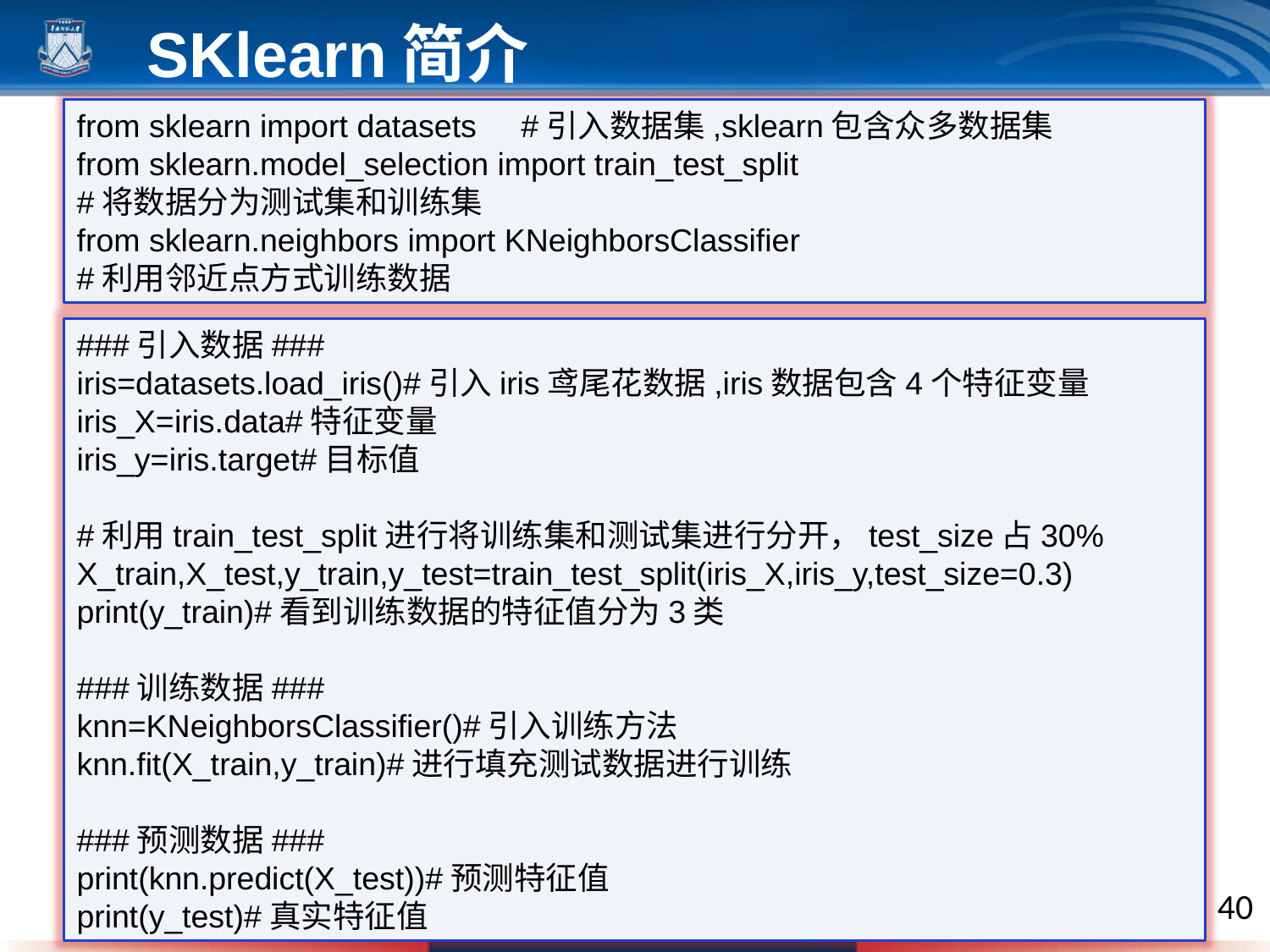

SKlearn简介
from sklearn import datasets     #引入数据集,sklearn包含众多数据集
from sklearn.model_selection import train_test_split
#将数据分为测试集和训练集
from sklearn.neighbors import KNeighborsClassifier
#利用邻近点方式训练数据
###引入数据###
iris=datasets.load_iris()#引入iris鸢尾花数据,iris数据包含4个特征变量
iris_X=iris.data#特征变量
iris_y=iris.target#目标值

#利用train_test_split进行将训练集和测试集进行分开，test_size占30%
X_train,X_test,y_train,y_test=train_test_split(iris_X,iris_y,test_size=0.3)
print(y_train)#看到训练数据的特征值分为3类

###训练数据###
knn=KNeighborsClassifier()#引入训练方法
knn.fit(X_train,y_train)#进行填充测试数据进行训练

###预测数据###
print(knn.predict(X_test))#预测特征值
print(y_test)#真实特征值